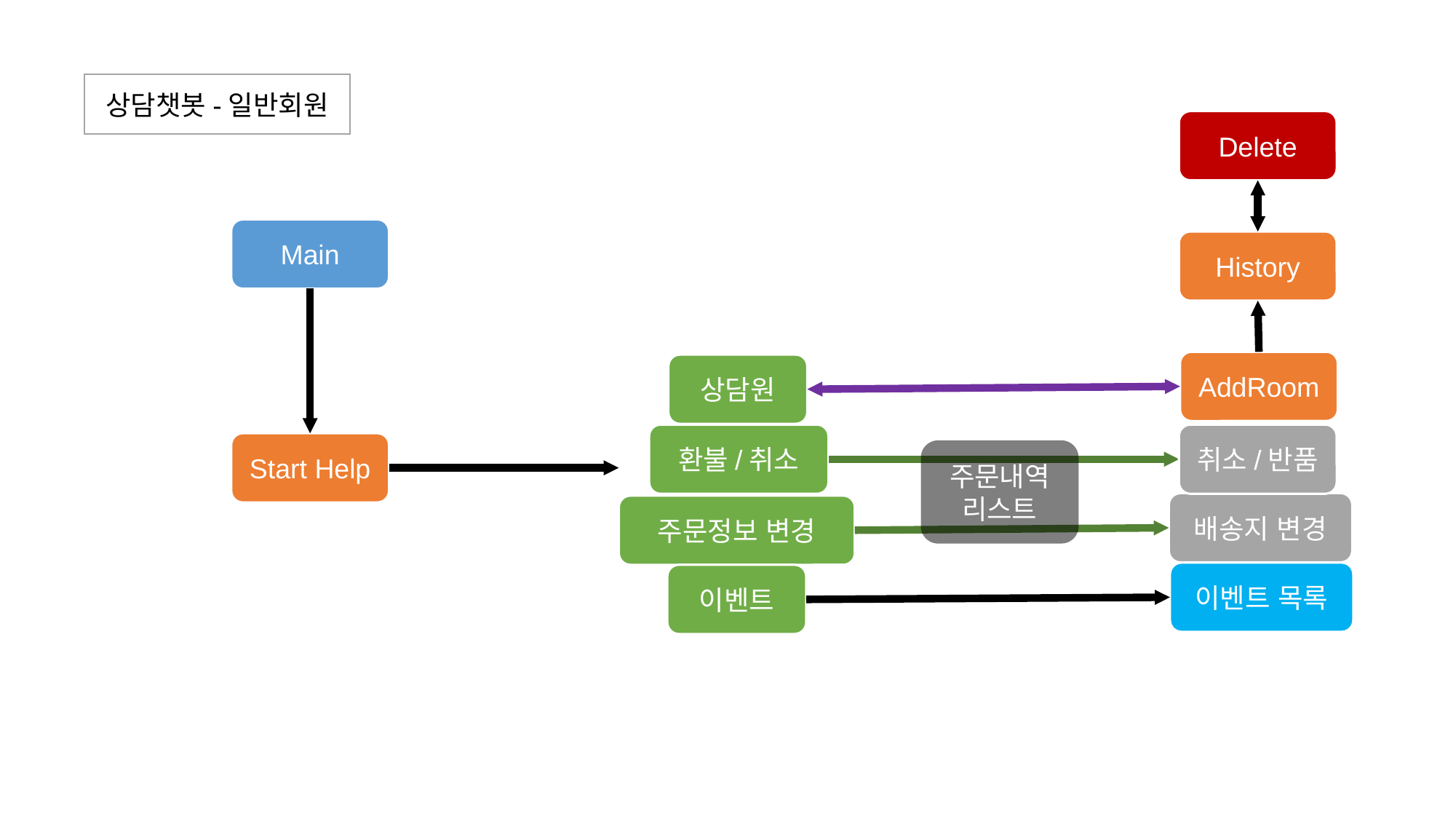

상담챗봇-일반회원
Delete
Main
History
AddRoom
상담원
환불/취소
취소/반품
Start Help
주문내역
리스트
배송지 변경
주문정보 변경
이벤트 목록
이벤트